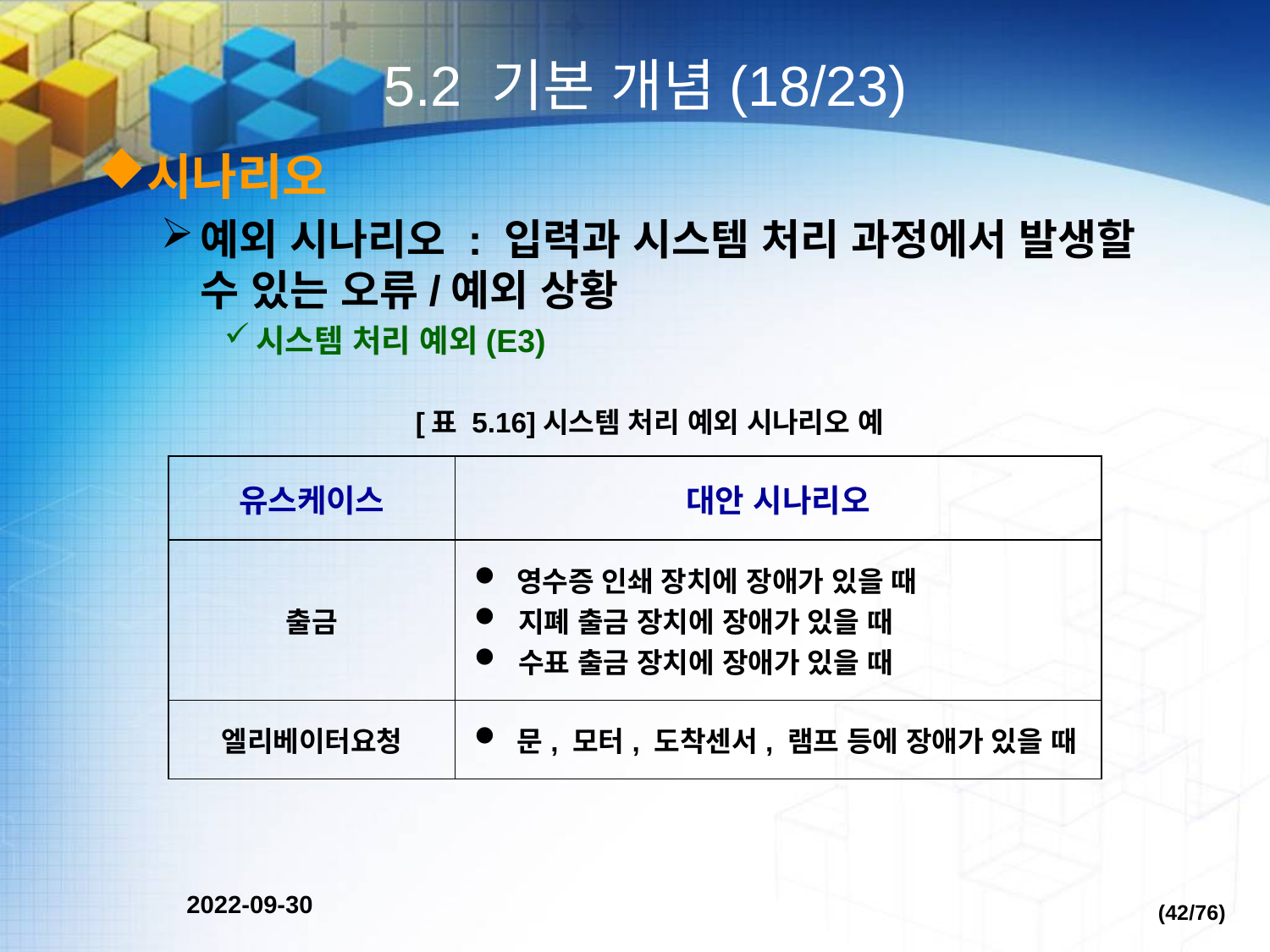

# 5.2 기본 개념(18/23)
시나리오
예외 시나리오 : 입력과 시스템 처리 과정에서 발생할 수 있는 오류/예외 상황
시스템 처리 예외(E3)
[표 5.16]시스템 처리 예외 시나리오 예
| 유스케이스 | 대안 시나리오 |
| --- | --- |
| 출금 | 영수증 인쇄 장치에 장애가 있을 때 지폐 출금 장치에 장애가 있을 때 수표 출금 장치에 장애가 있을 때 |
| 엘리베이터요청 | 문, 모터, 도착센서, 램프 등에 장애가 있을 때 |
(42/76)
2022-09-30